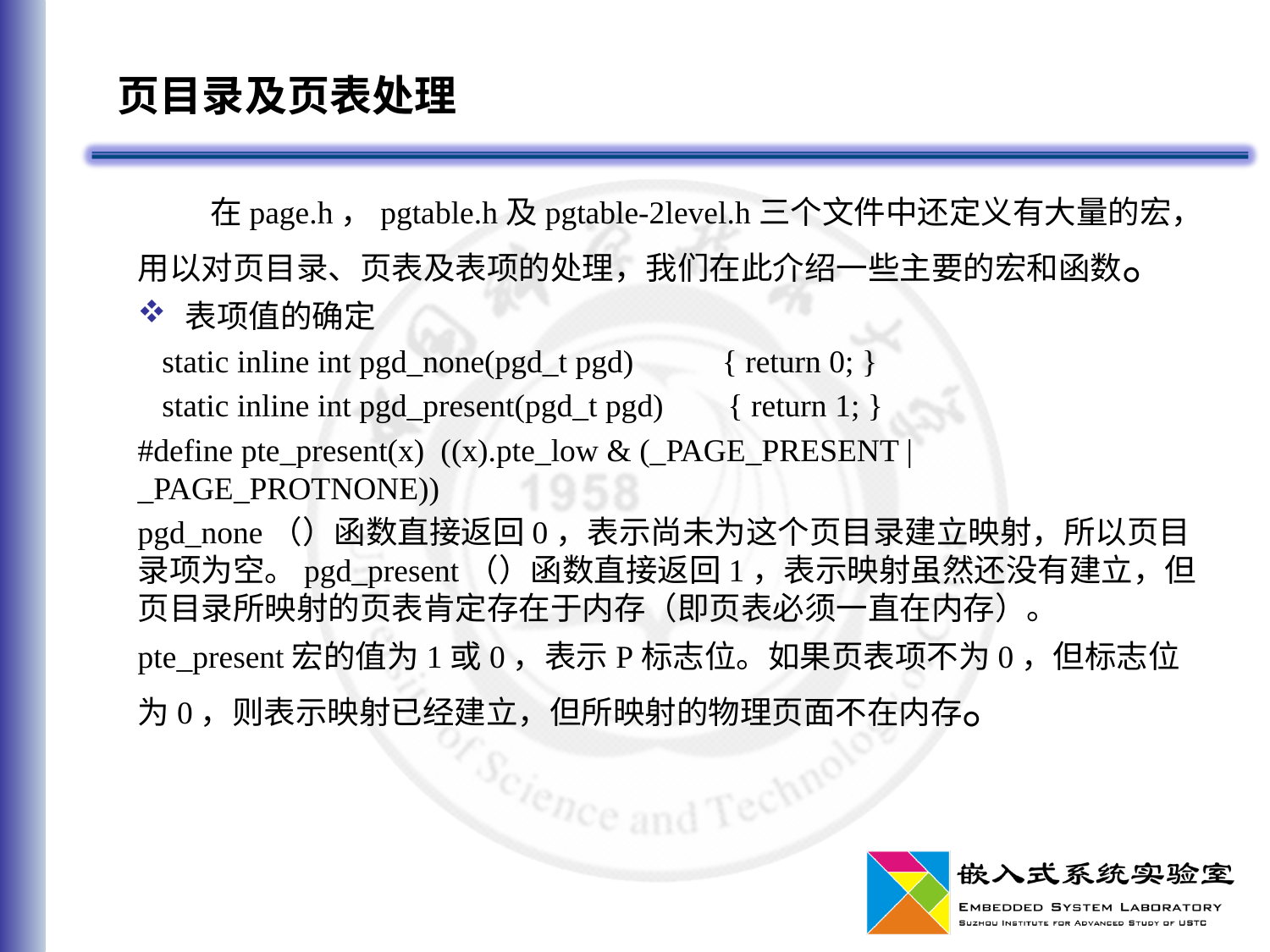

# 页目录及页表处理
         在page.h，pgtable.h及pgtable-2level.h三个文件中还定义有大量的宏，用以对页目录、页表及表项的处理，我们在此介绍一些主要的宏和函数。
表项值的确定
   static inline int pgd_none(pgd_t pgd)           { return 0; }
   static inline int pgd_present(pgd_t pgd)        { return 1; }
#define pte_present(x)  ((x).pte_low & (_PAGE_PRESENT | _PAGE_PROTNONE))
pgd_none（）函数直接返回0，表示尚未为这个页目录建立映射，所以页目录项为空。pgd_present（）函数直接返回1，表示映射虽然还没有建立，但页目录所映射的页表肯定存在于内存（即页表必须一直在内存）。
pte_present宏的值为1或0，表示P标志位。如果页表项不为0，但标志位为0，则表示映射已经建立，但所映射的物理页面不在内存。